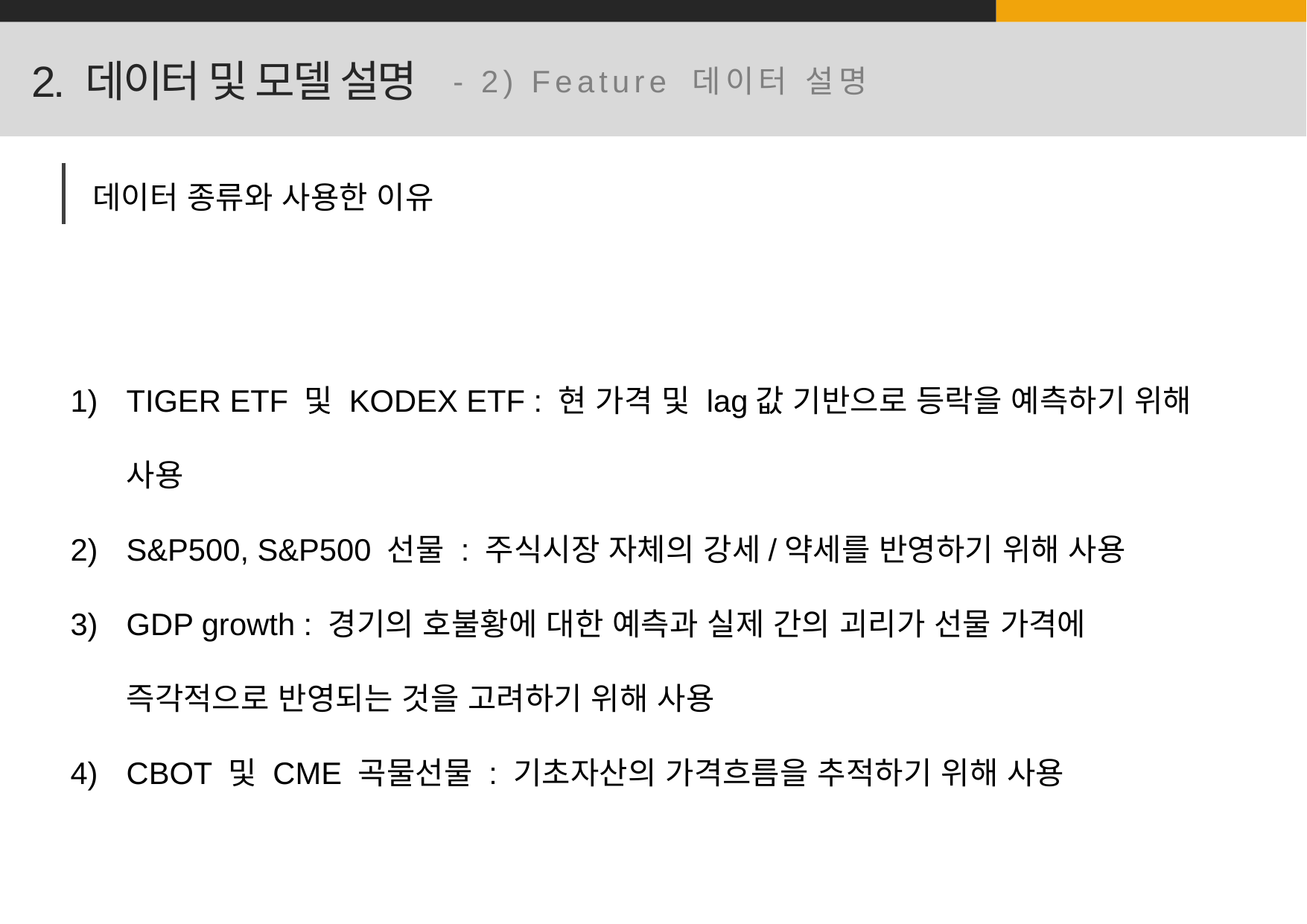

2. 데이터 및 모델 설명
- 2) Feature 데이터 설명
데이터 종류와 사용한 이유
TIGER ETF 및 KODEX ETF : 현 가격 및 lag값 기반으로 등락을 예측하기 위해 사용
S&P500, S&P500 선물 : 주식시장 자체의 강세/약세를 반영하기 위해 사용
GDP growth : 경기의 호불황에 대한 예측과 실제 간의 괴리가 선물 가격에 즉각적으로 반영되는 것을 고려하기 위해 사용
CBOT 및 CME 곡물선물 : 기초자산의 가격흐름을 추적하기 위해 사용